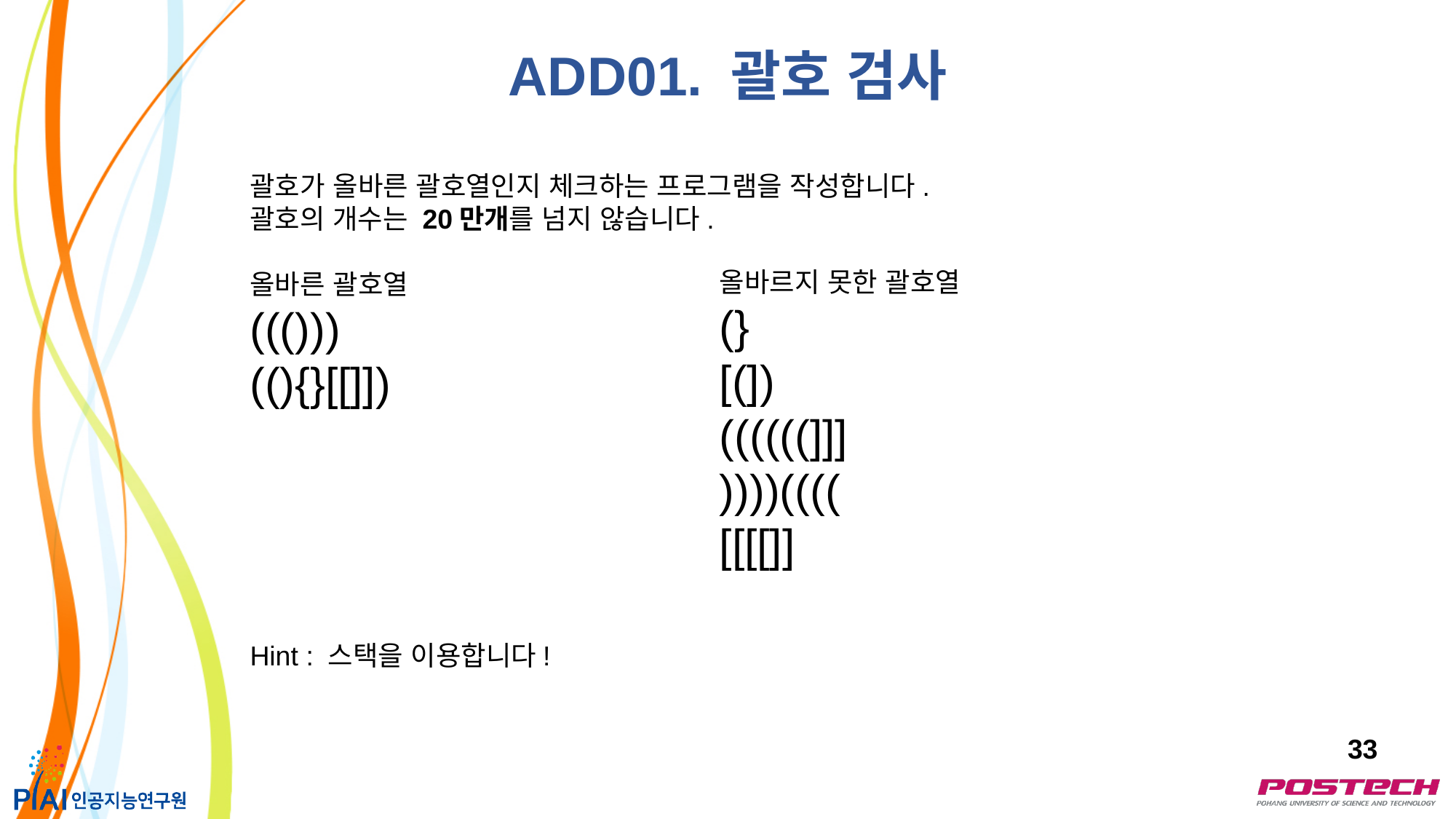

ADD01. 괄호 검사
괄호가 올바른 괄호열인지 체크하는 프로그램을 작성합니다.
괄호의 개수는 20만개를 넘지 않습니다.

올바른 괄호열
((()))
((){}[[]])

Hint : 스택을 이용합니다!
올바르지 못한 괄호열
(}
[(])
((((((]]]
))))((((
[[[[]]